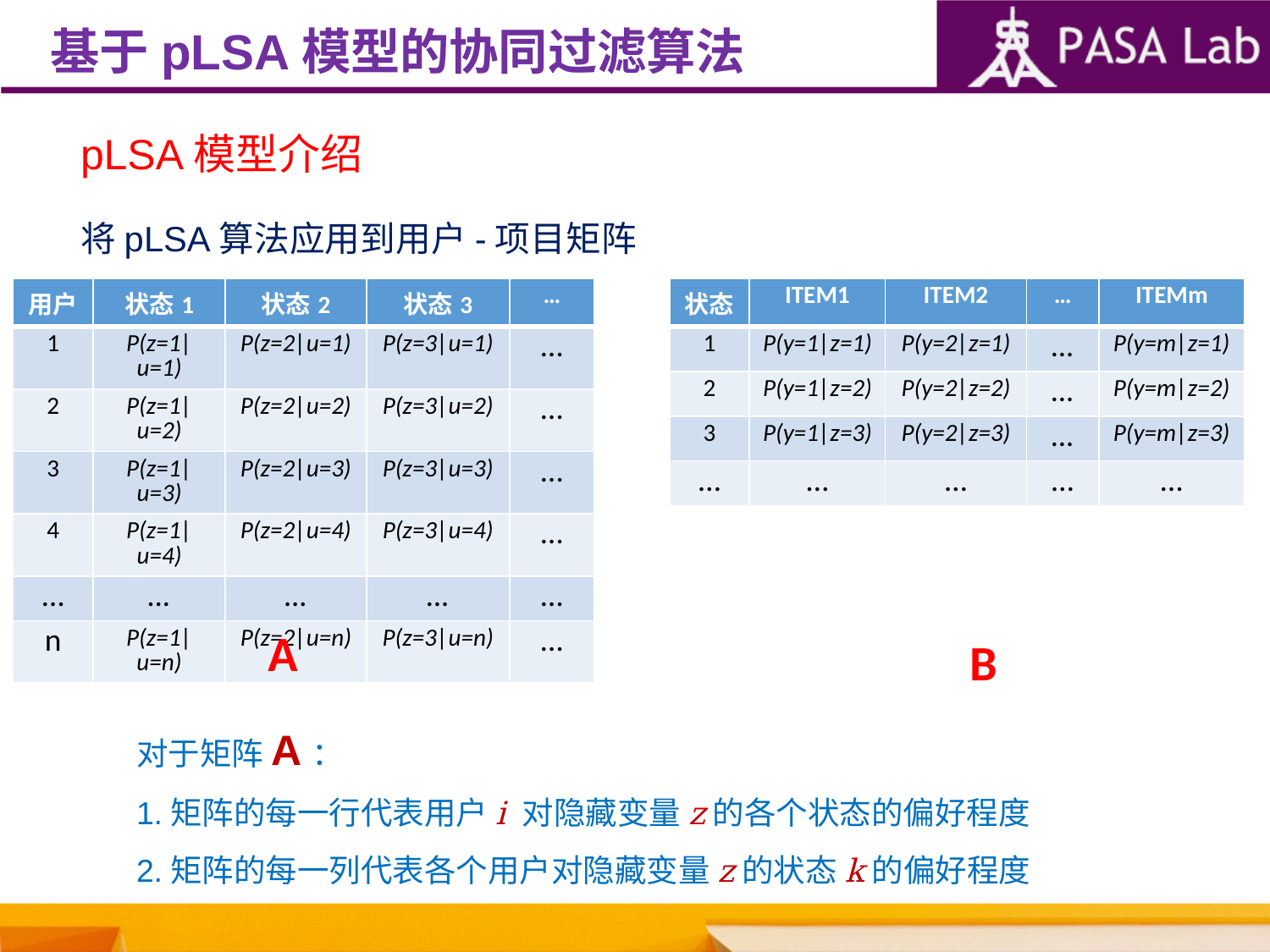

基于pLSA模型的协同过滤算法

pLSA模型介绍
将pLSA算法应用到用户-项目矩阵
| 用户 | 状态1 | 状态2 | 状态3 | … |
| --- | --- | --- | --- | --- |
| 1 | P(z=1|u=1) | P(z=2|u=1) | P(z=3|u=1) | … |
| 2 | P(z=1|u=2) | P(z=2|u=2) | P(z=3|u=2) | … |
| 3 | P(z=1|u=3) | P(z=2|u=3) | P(z=3|u=3) | … |
| 4 | P(z=1|u=4) | P(z=2|u=4) | P(z=3|u=4) | … |
| … | … | … | … | … |
| n | P(z=1|u=n) | P(z=2|u=n) | P(z=3|u=n) | … |
| 状态 | ITEM1 | ITEM2 | … | ITEMm |
| --- | --- | --- | --- | --- |
| 1 | P(y=1|z=1) | P(y=2|z=1) | … | P(y=m|z=1) |
| 2 | P(y=1|z=2) | P(y=2|z=2) | … | P(y=m|z=2) |
| 3 | P(y=1|z=3) | P(y=2|z=3) | … | P(y=m|z=3) |
| … | … | … | … | … |
A
B
对于矩阵A：
1.矩阵的每一行代表用户i 对隐藏变量z的各个状态的偏好程度
2.矩阵的每一列代表各个用户对隐藏变量z的状态k的偏好程度